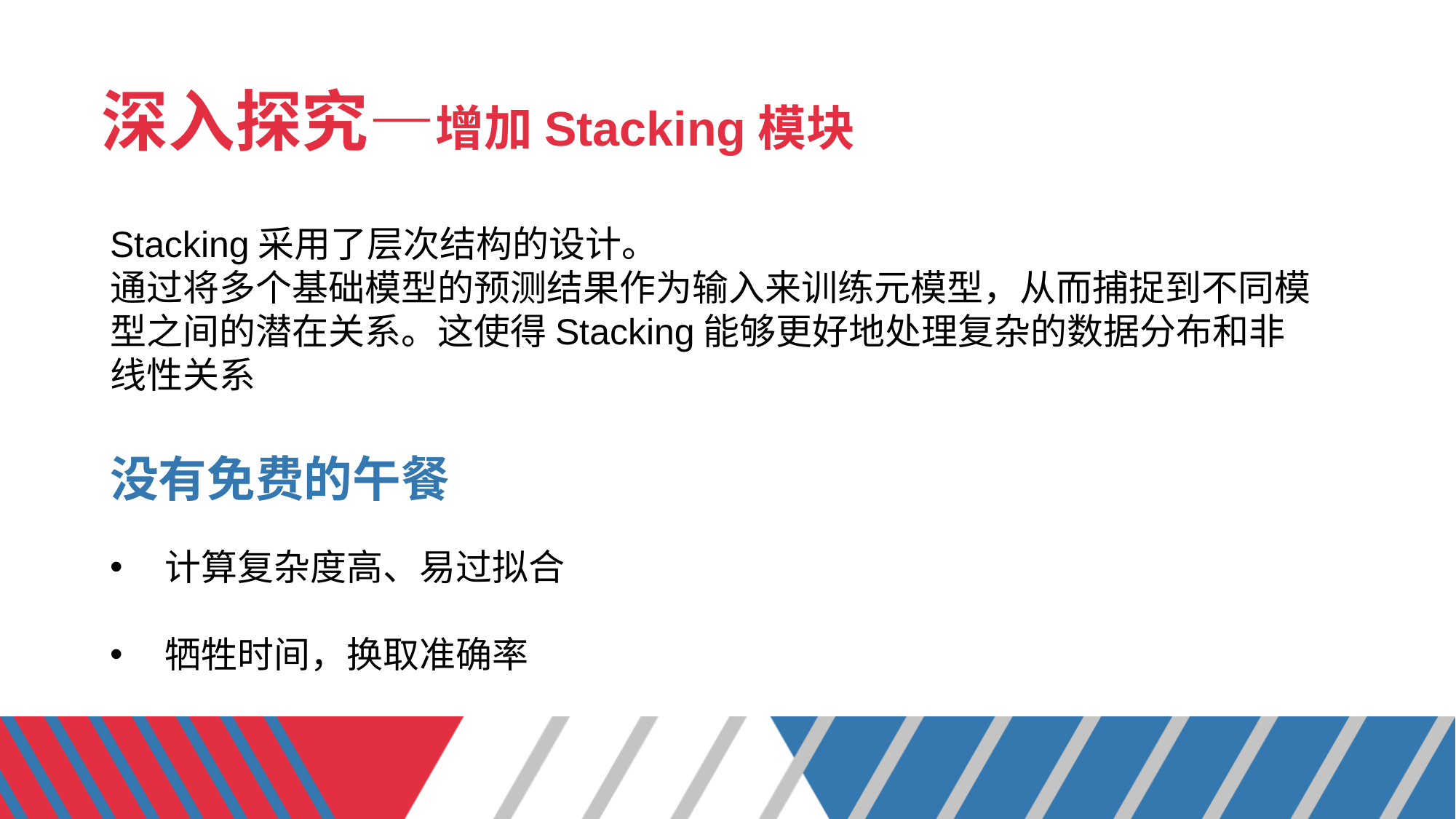

# 深入探究—增加Stacking模块
Stacking采用了层次结构的设计。
通过将多个基础模型的预测结果作为输入来训练元模型，从而捕捉到不同模型之间的潜在关系。这使得Stacking能够更好地处理复杂的数据分布和非线性关系
没有免费的午餐
计算复杂度高、易过拟合

牺牲时间，换取准确率